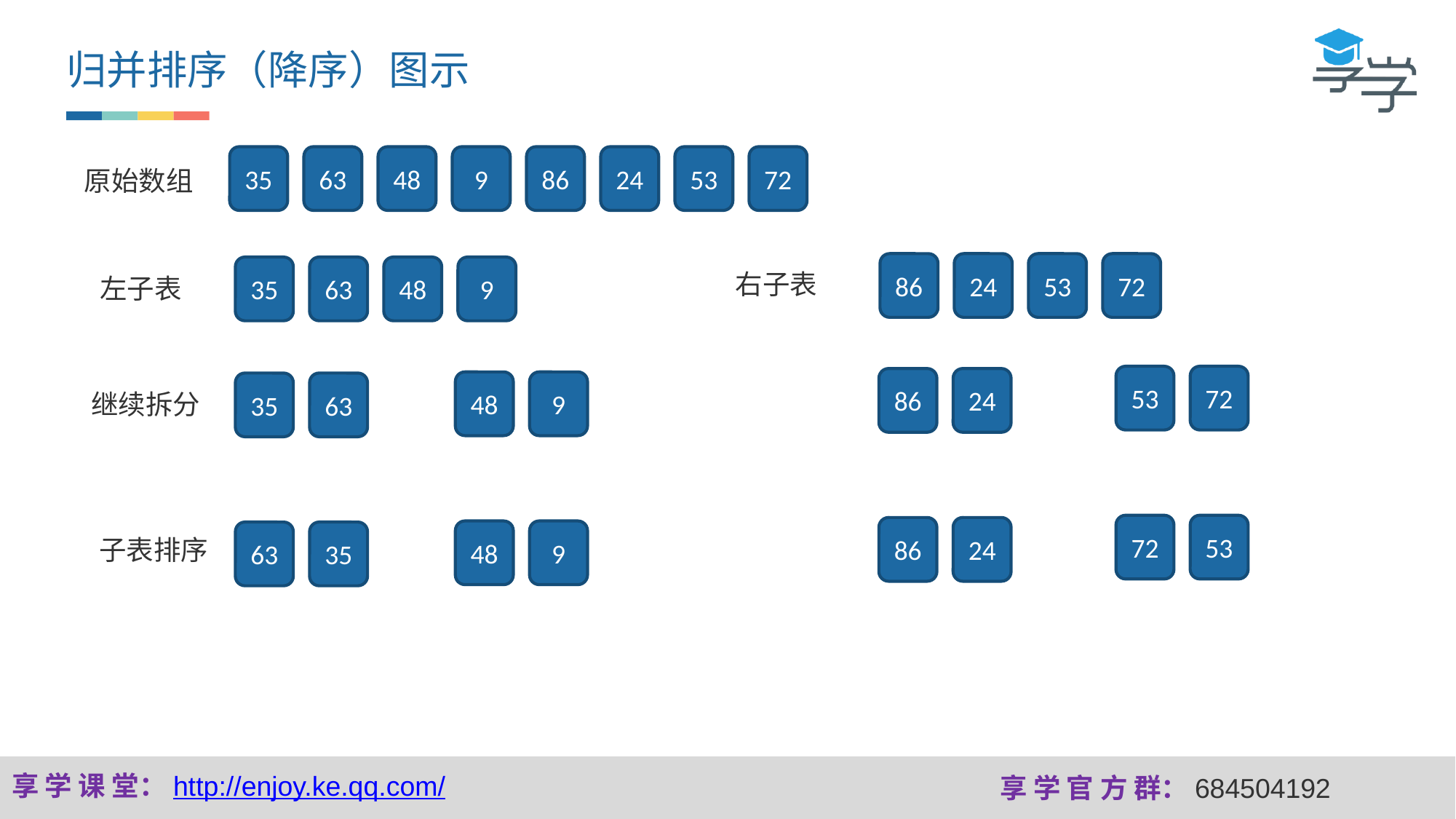

归并排序（降序）图示

35
63
48
9
86
24
53
72
原始数组
86
24
53
72
35
63
48
9
右子表
左子表
53
72
86
24
48
9
35
63
继续拆分
72
53
86
24
48
9
63
35
子表排序